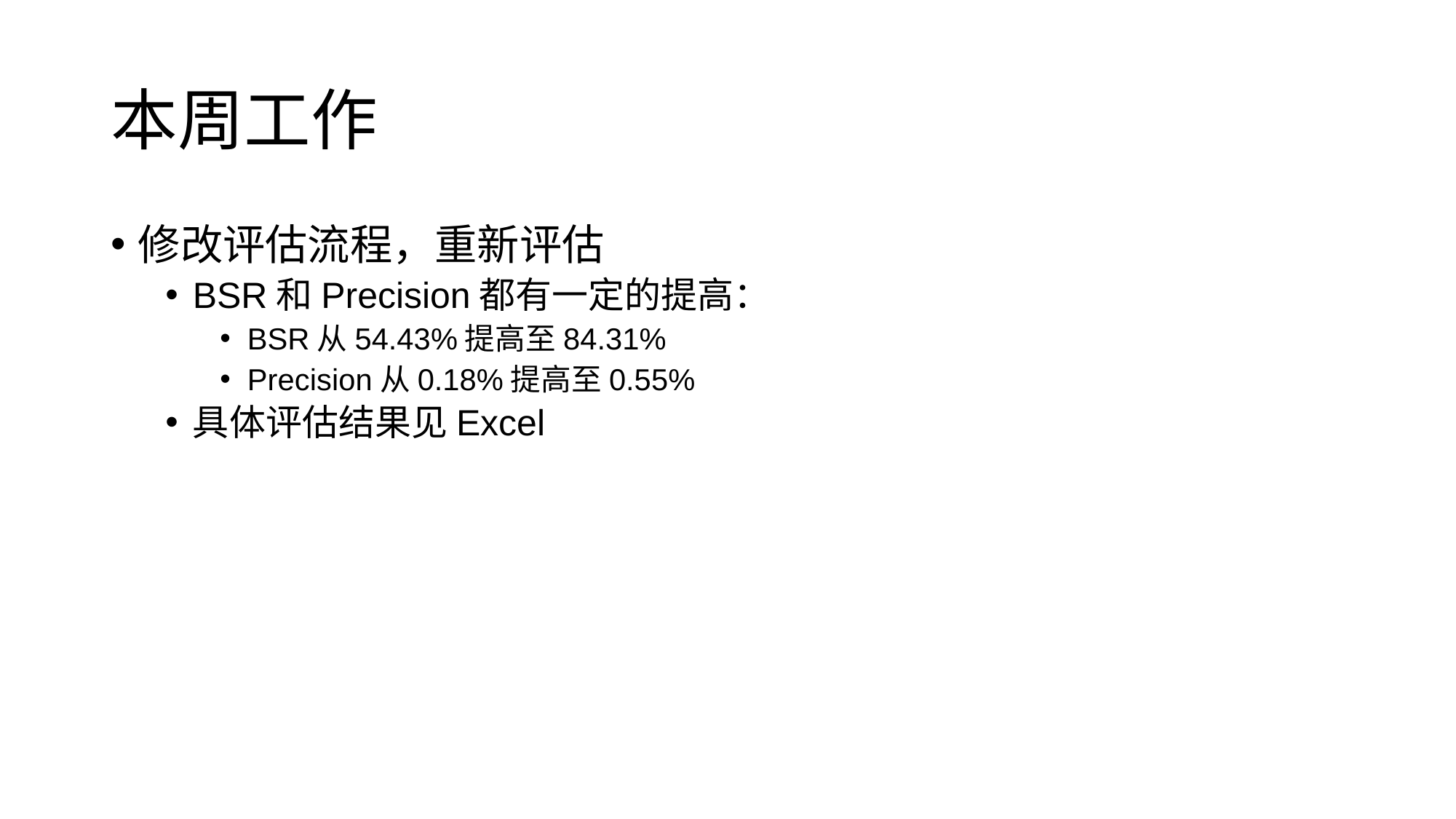

# 本周工作
修改评估流程，重新评估
BSR和Precision都有一定的提高：
BSR从54.43%提高至84.31%
Precision从0.18%提高至0.55%
具体评估结果见Excel